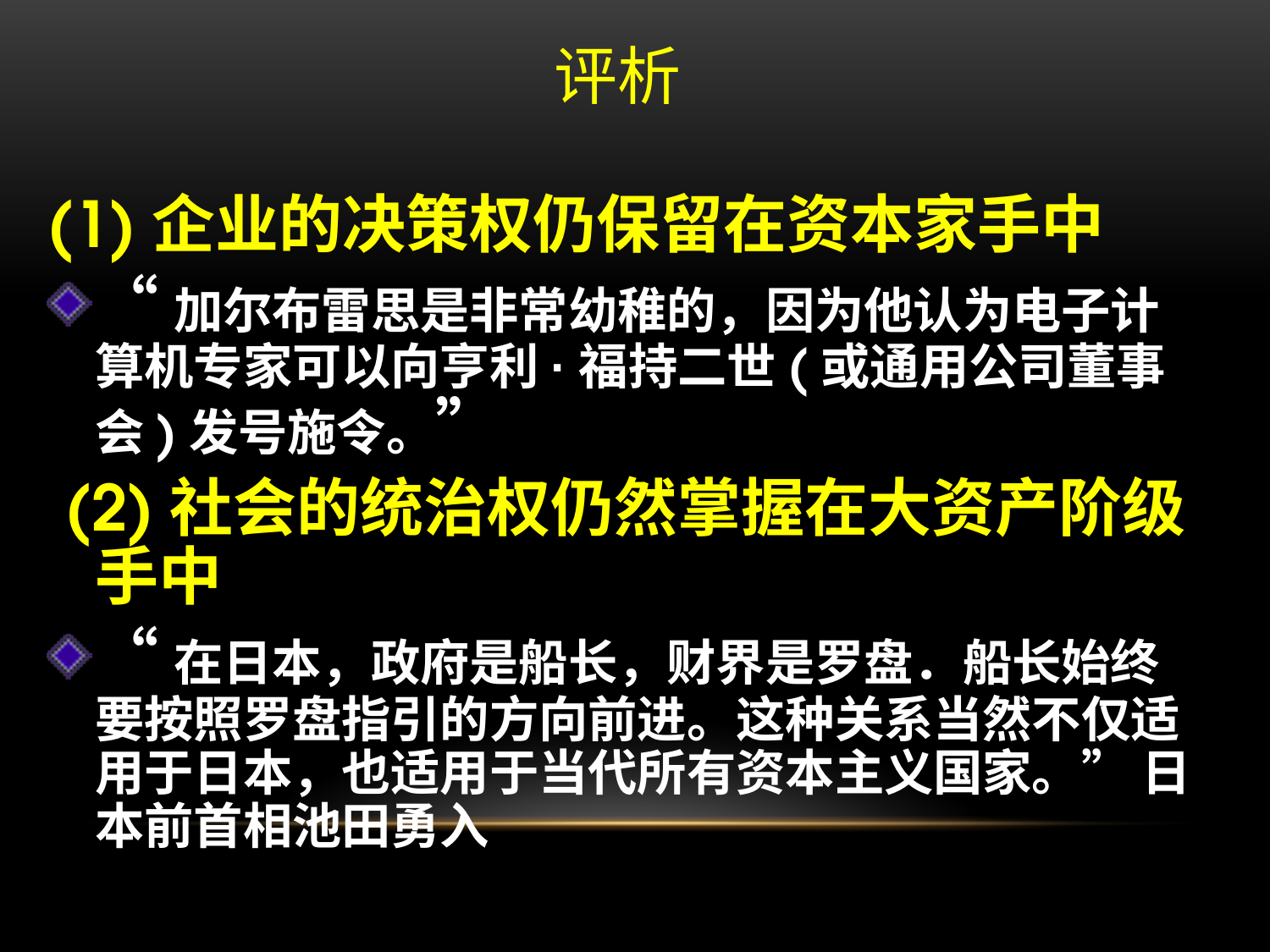

评析
(1)企业的决策权仍保留在资本家手中
“加尔布雷思是非常幼稚的，因为他认为电子计算机专家可以向亨利·福持二世(或通用公司董事会)发号施令。”
 (2)社会的统治权仍然掌握在大资产阶级手中
“在日本，政府是船长，财界是罗盘．船长始终要按照罗盘指引的方向前进。这种关系当然不仅适用于日本，也适用于当代所有资本主义国家。” 日本前首相池田勇入